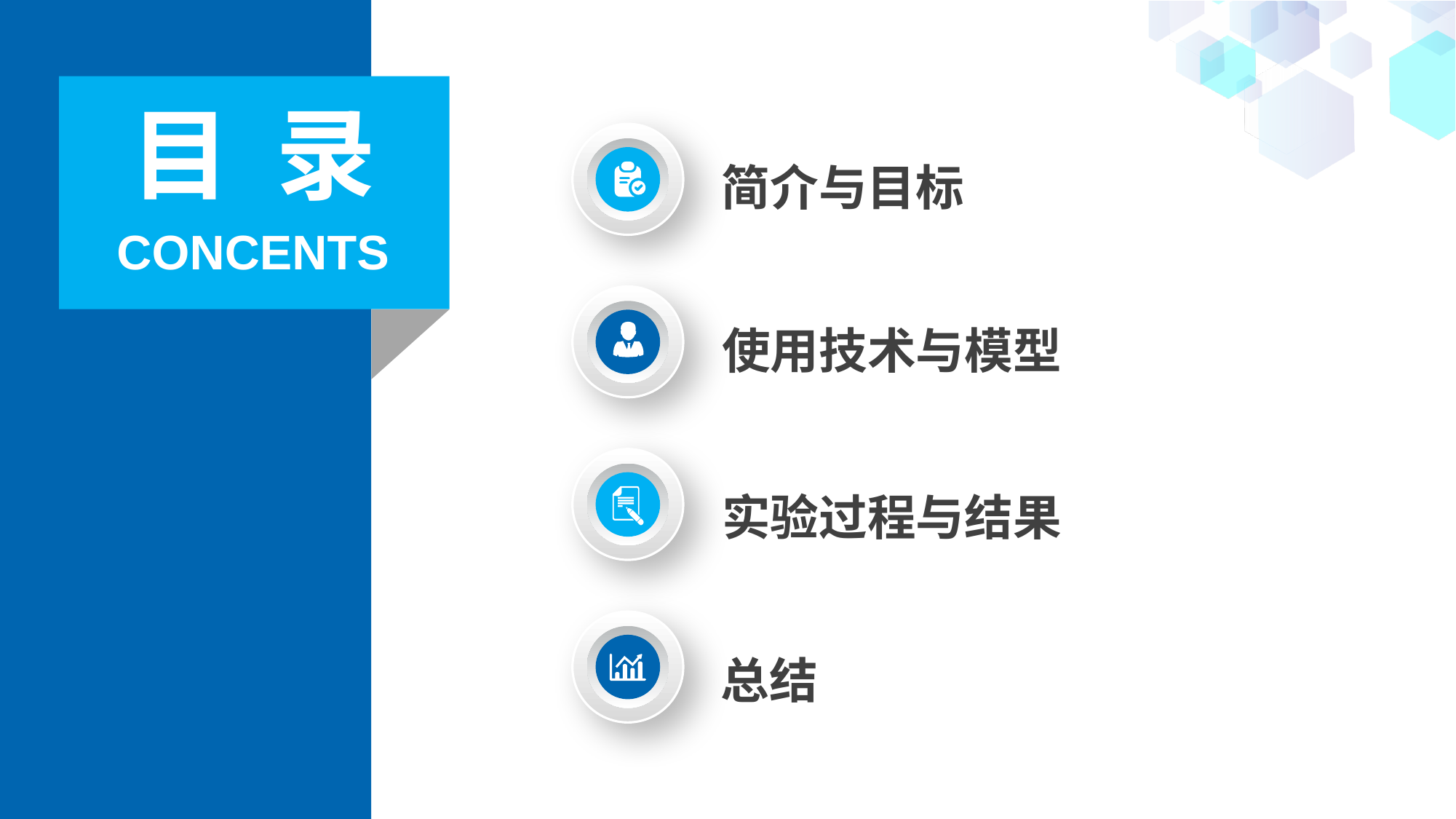

目  录

简介与目标
CONCENTS

使用技术与模型

实验过程与结果

总结